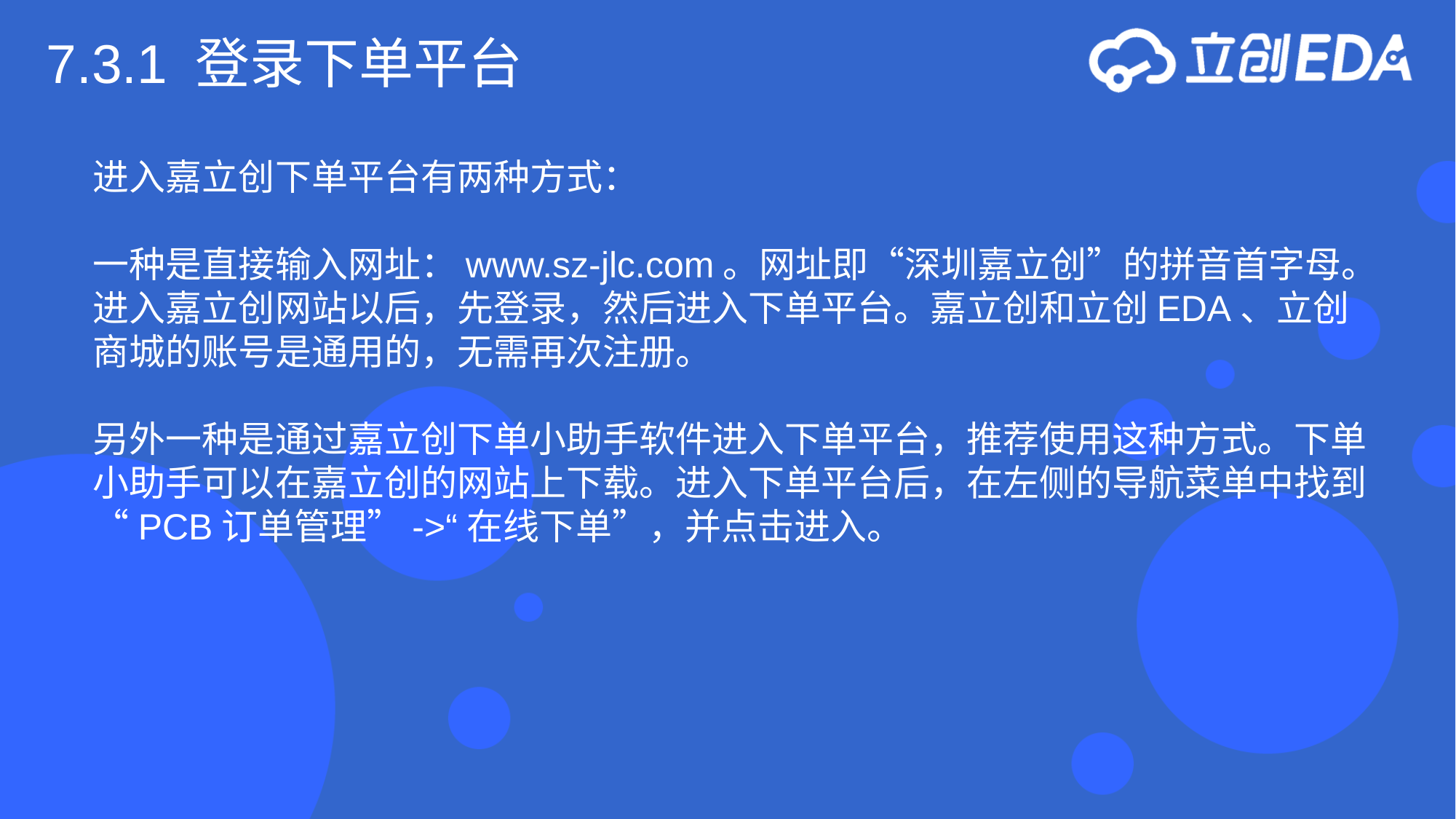

7.3.1 登录下单平台
进入嘉立创下单平台有两种方式：

一种是直接输入网址：www.sz-jlc.com。网址即“深圳嘉立创”的拼音首字母。进入嘉立创网站以后，先登录，然后进入下单平台。嘉立创和立创EDA、立创商城的账号是通用的，无需再次注册。

另外一种是通过嘉立创下单小助手软件进入下单平台，推荐使用这种方式。下单小助手可以在嘉立创的网站上下载。进入下单平台后，在左侧的导航菜单中找到“PCB订单管理”->“在线下单”，并点击进入。